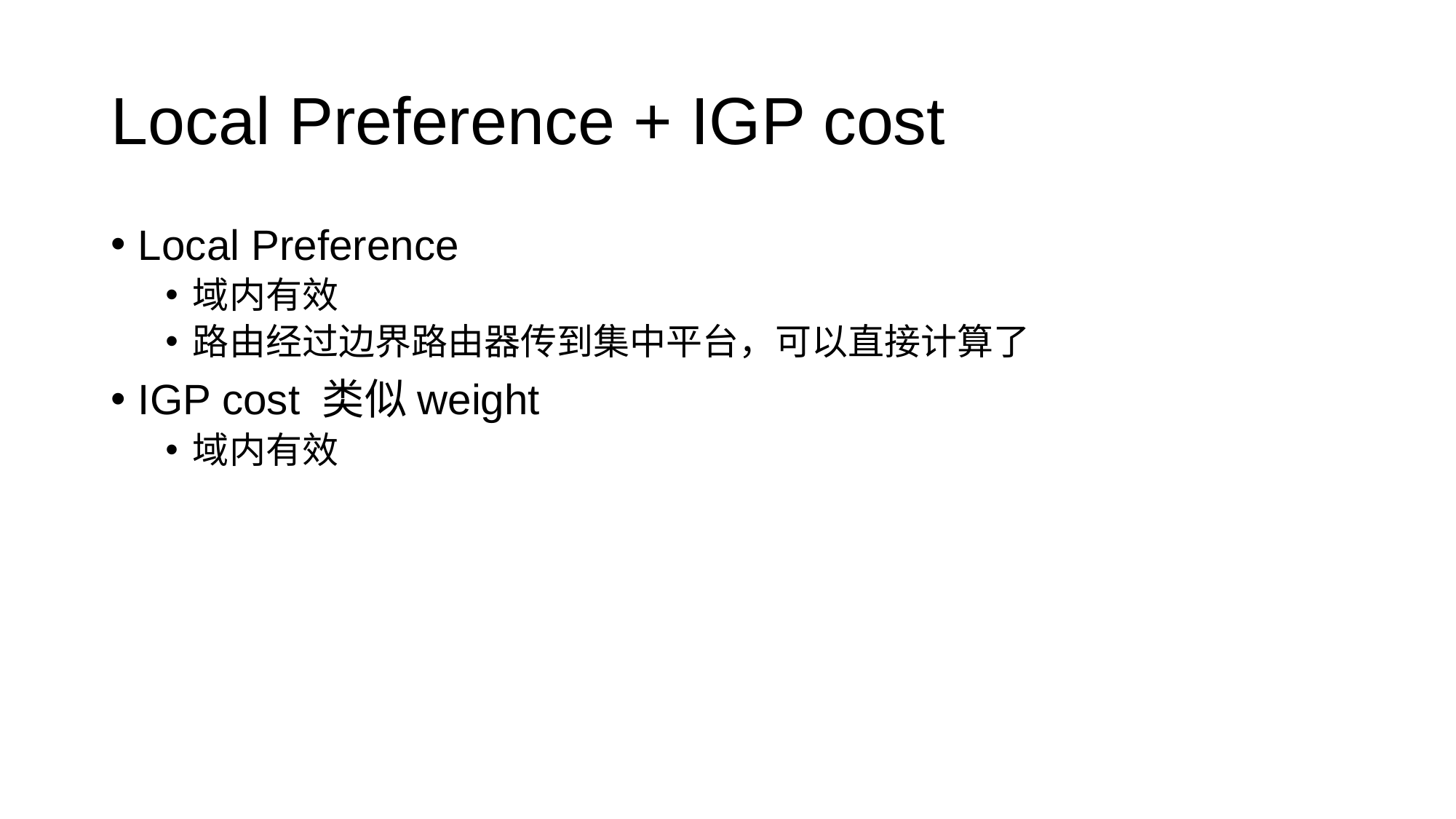

# Local Preference + IGP cost
Local Preference
域内有效
路由经过边界路由器传到集中平台，可以直接计算了
IGP cost 类似weight
域内有效